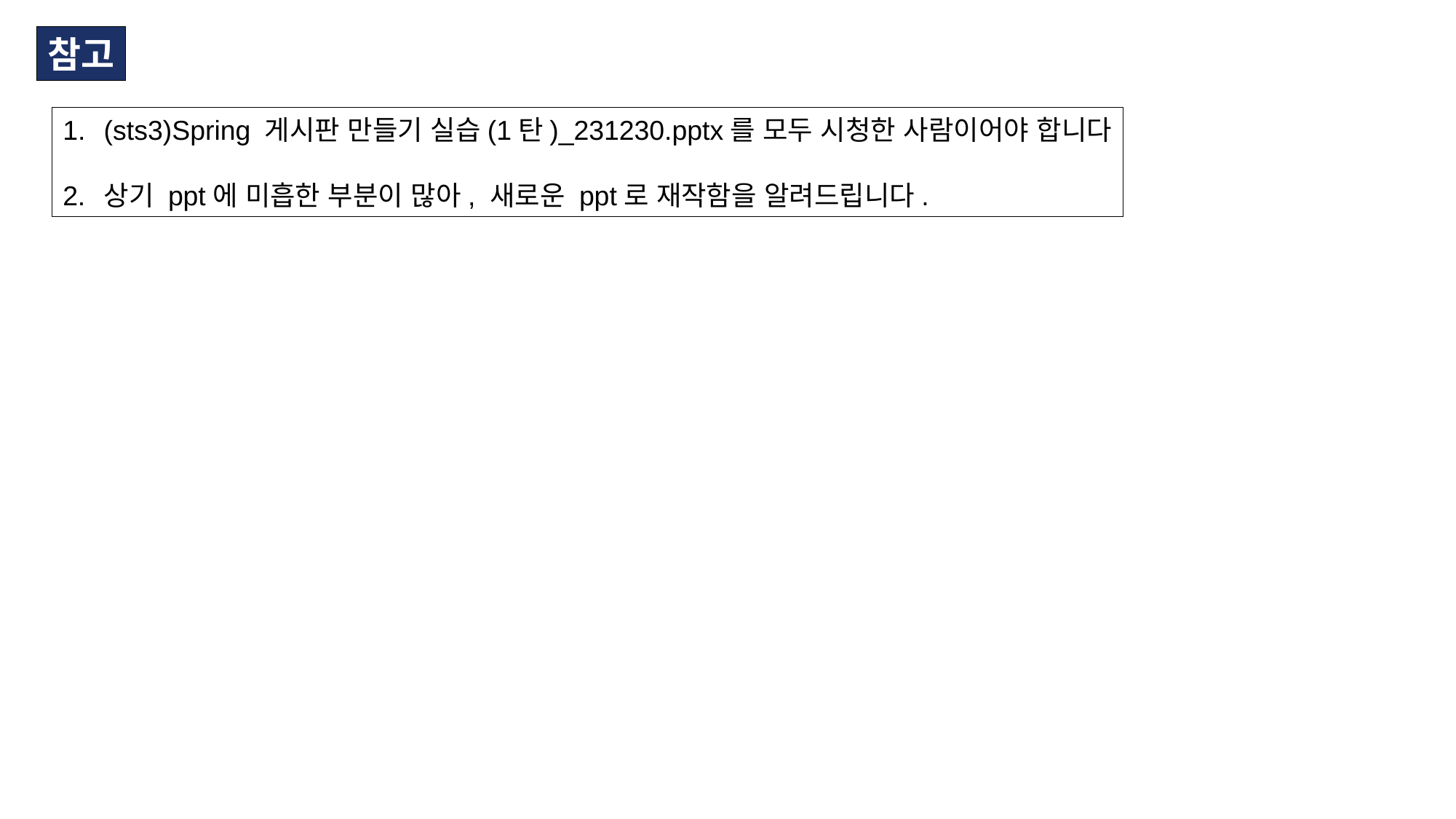

참고
(sts3)Spring 게시판 만들기 실습(1탄)_231230.pptx를 모두 시청한 사람이어야 합니다

상기 ppt에 미흡한 부분이 많아, 새로운 ppt로 재작함을 알려드립니다.